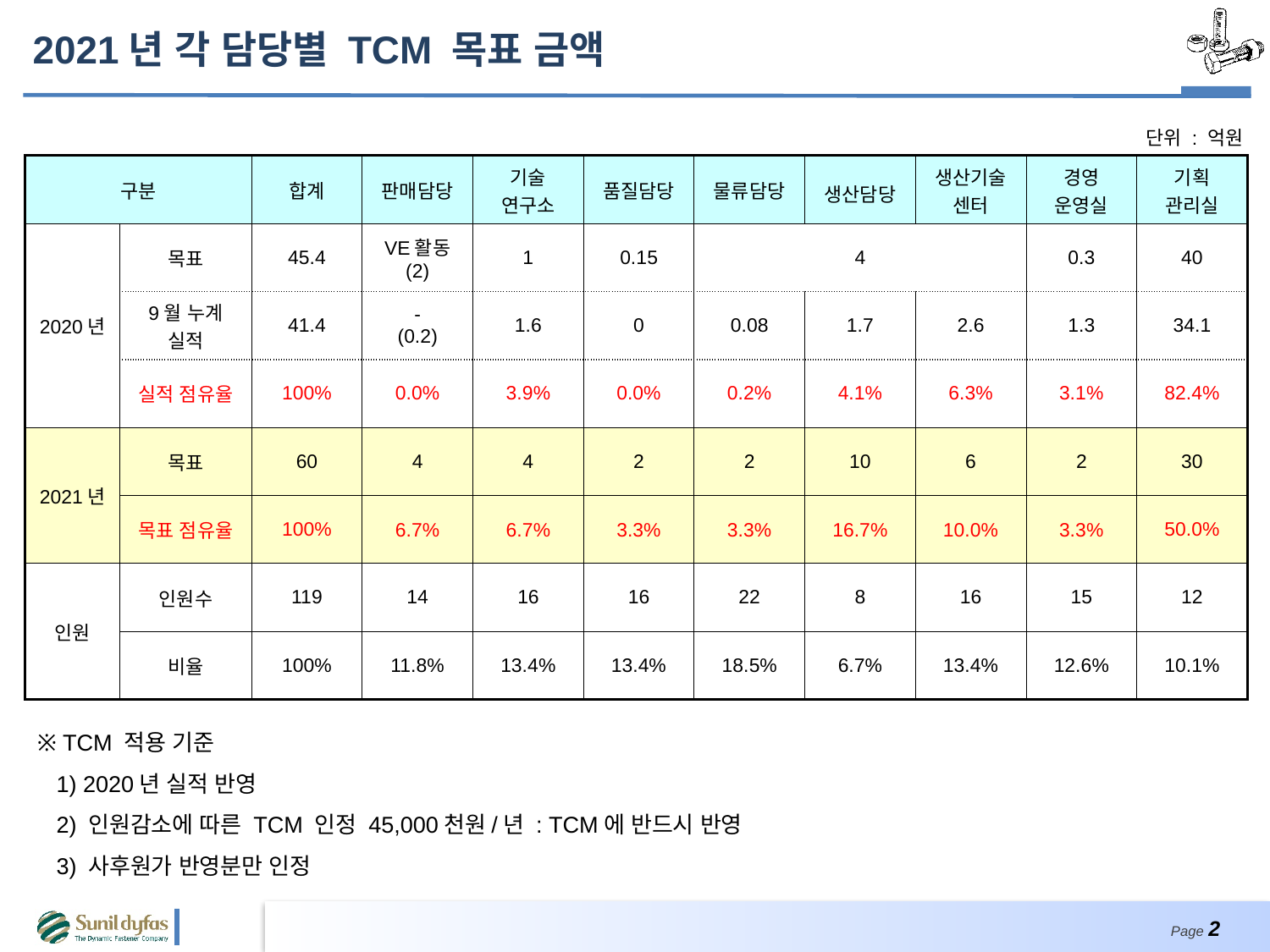

2021년 각 담당별 TCM 목표 금액
단위 : 억원
| 구분 |  | 합계 | 판매담당 | 기술 연구소 | 품질담당 | 물류담당 | 생산담당 | 생산기술 센터 | 경영 운영실 | 기획 관리실 |
| --- | --- | --- | --- | --- | --- | --- | --- | --- | --- | --- |
| 2020년 | 목표 | 45.4 | VE활동 (2) | 1 | 0.15 | 4 |  |  | 0.3 | 40 |
|  | 9월 누계 실적 | 41.4 | - (0.2) | 1.6 | 0 | 0.08 | 1.7 | 2.6 | 1.3 | 34.1 |
|  | 실적 점유율 | 100% | 0.0% | 3.9% | 0.0% | 0.2% | 4.1% | 6.3% | 3.1% | 82.4% |
| 2021년 | 목표 | 60 | 4 | 4 | 2 | 2 | 10 | 6 | 2 | 30 |
|  | 목표 점유율 | 100% | 6.7% | 6.7% | 3.3% | 3.3% | 16.7% | 10.0% | 3.3% | 50.0% |
| 인원 | 인원수 | 119 | 14 | 16 | 16 | 22 | 8 | 16 | 15 | 12 |
|  | 비율 | 100% | 11.8% | 13.4% | 13.4% | 18.5% | 6.7% | 13.4% | 12.6% | 10.1% |
※ TCM 적용 기준
   1) 2020년 실적 반영
   2) 인원감소에 따른 TCM 인정 45,000천원/년 : TCM에 반드시 반영
   3) 사후원가 반영분만 인정